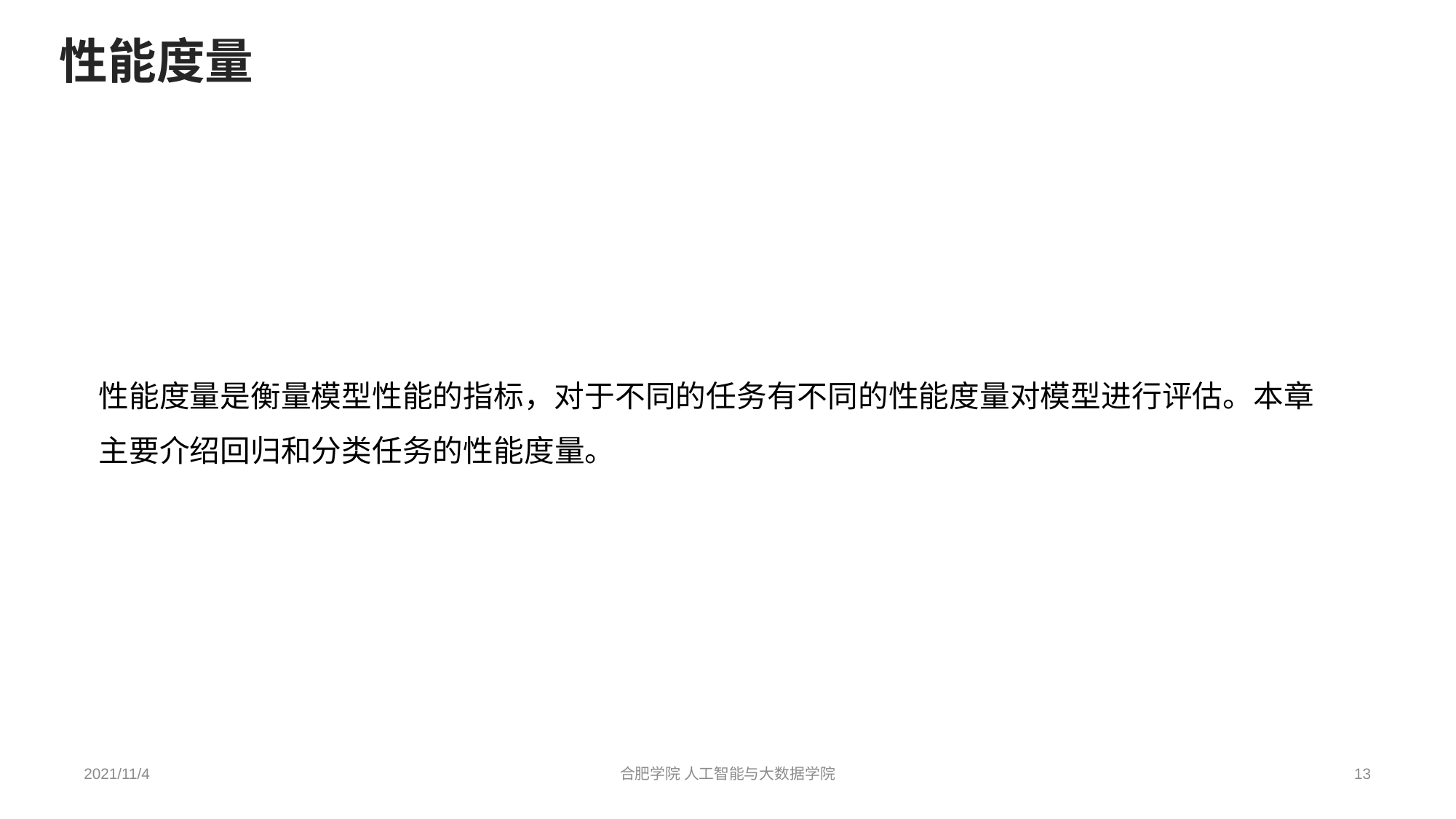

性能度量
性能度量是衡量模型性能的指标，对于不同的任务有不同的性能度量对模型进行评估。本章主要介绍回归和分类任务的性能度量。
2021/11/4
合肥学院 人工智能与大数据学院
13